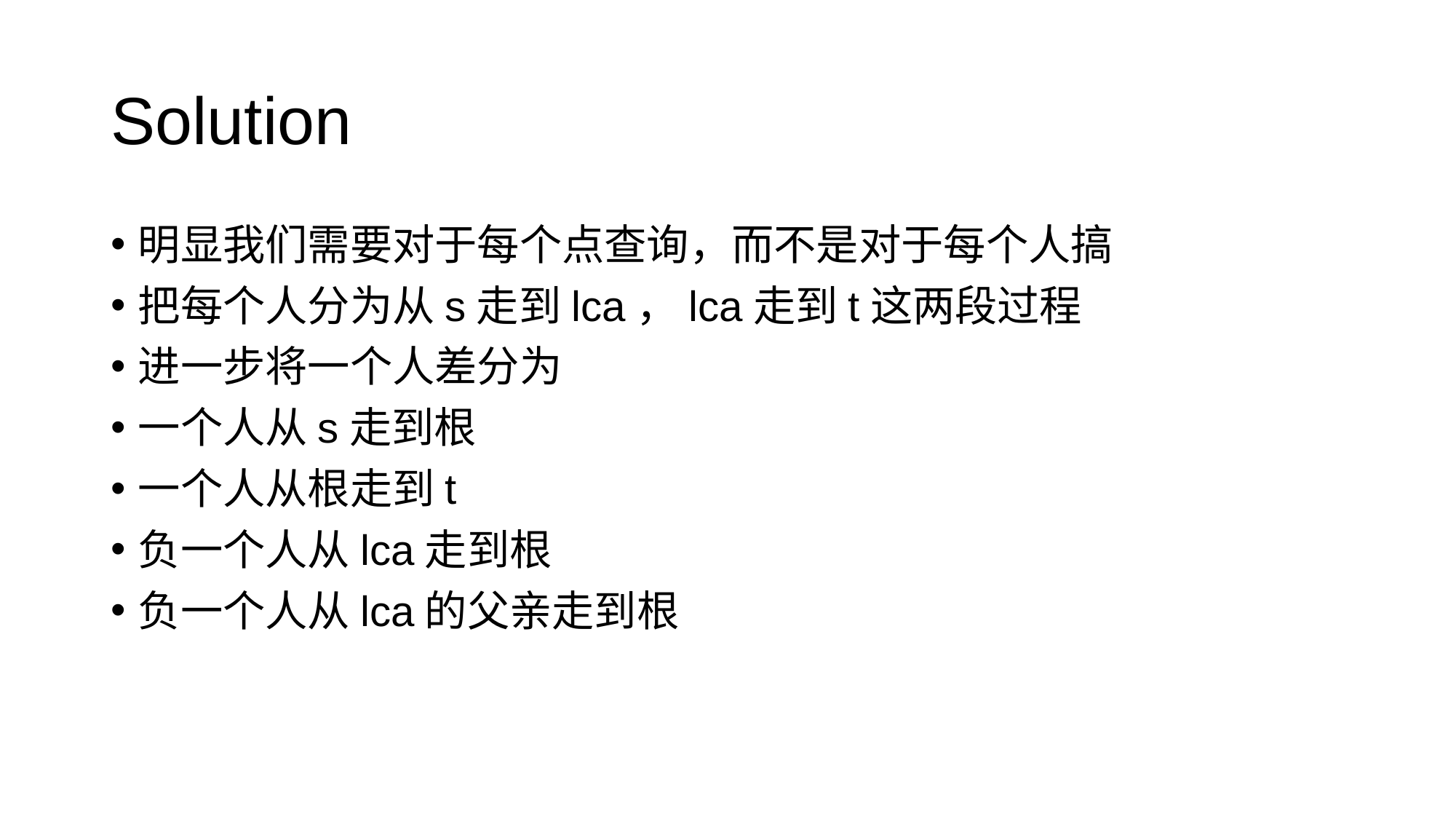

# Solution
明显我们需要对于每个点查询，而不是对于每个人搞
把每个人分为从s走到lca，lca走到t这两段过程
进一步将一个人差分为
一个人从s走到根
一个人从根走到t
负一个人从lca走到根
负一个人从lca的父亲走到根